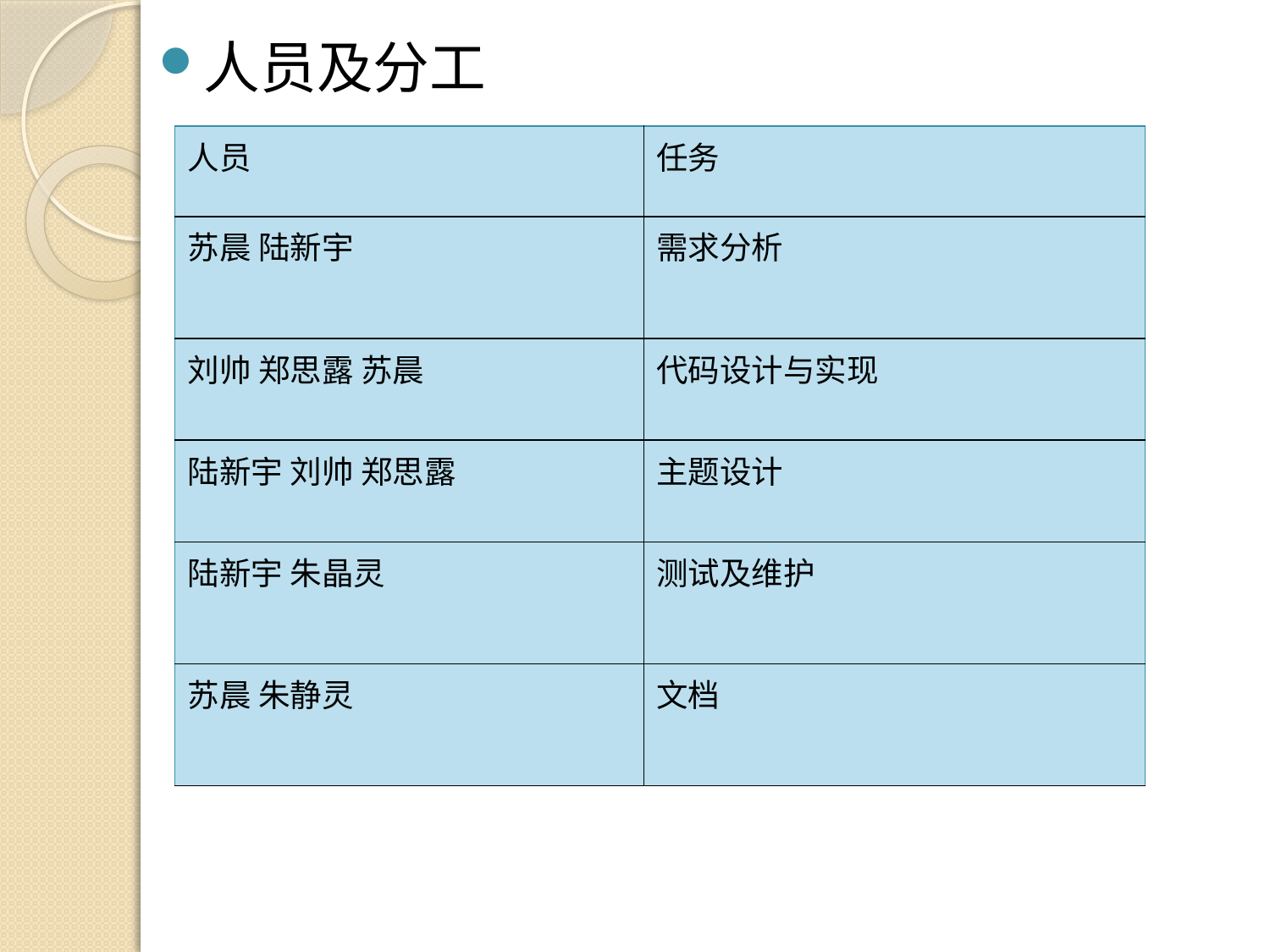

人员及分工

| 人员 | 任务 |
| --- | --- |
| 苏晨 陆新宇 | 需求分析 |
| 刘帅 郑思露 苏晨 | 代码设计与实现 |
| 陆新宇 刘帅 郑思露 | 主题设计 |
| 陆新宇 朱晶灵 | 测试及维护 |
| 苏晨 朱静灵 | 文档 |